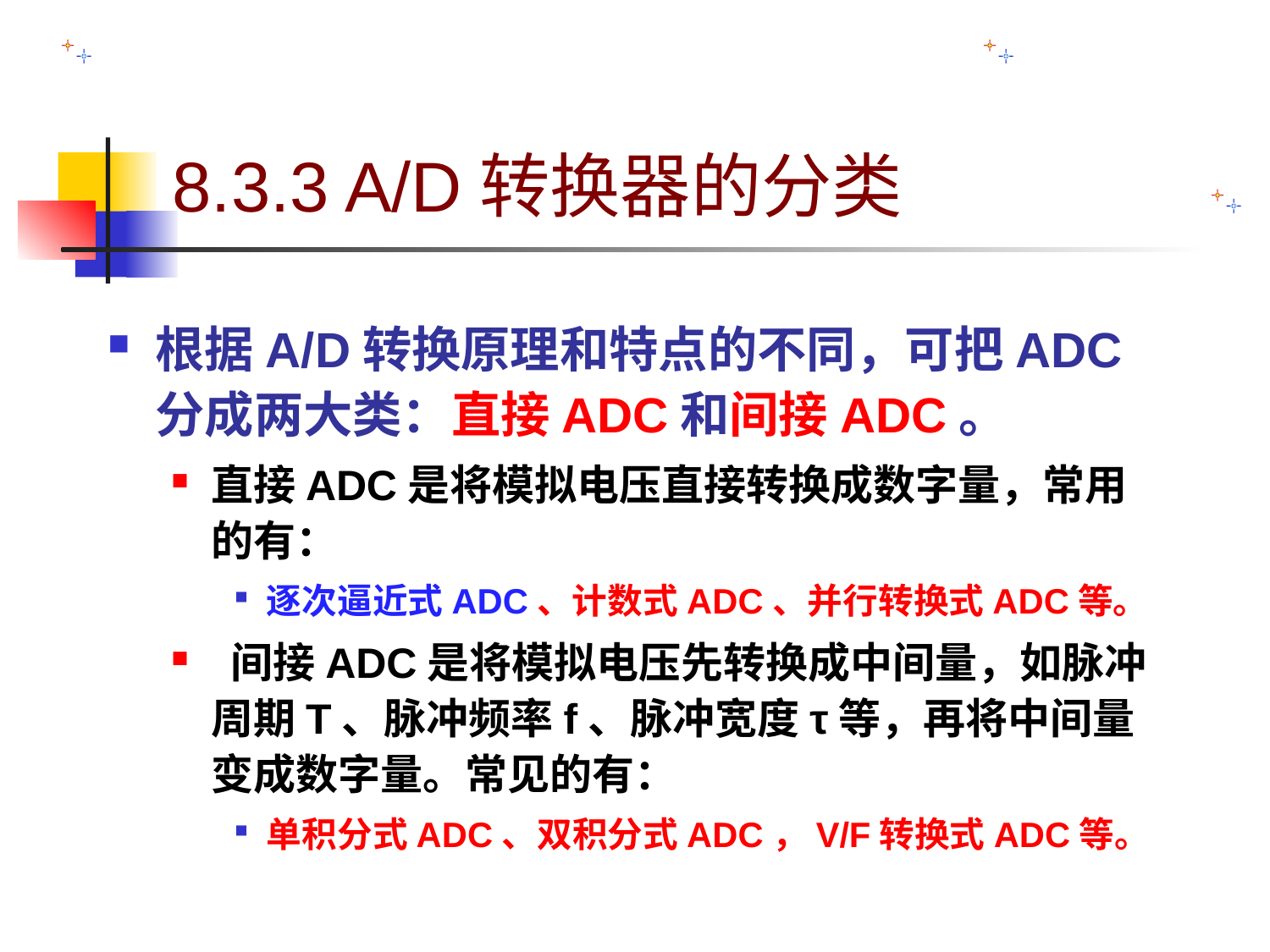

# 8.3.3 A/D转换器的分类
根据A/D转换原理和特点的不同，可把ADC分成两大类：直接ADC和间接ADC。
直接ADC是将模拟电压直接转换成数字量，常用的有：
逐次逼近式ADC、计数式ADC、并行转换式ADC等。
 间接ADC是将模拟电压先转换成中间量，如脉冲周期T、脉冲频率f、脉冲宽度τ等，再将中间量变成数字量。常见的有：
单积分式ADC、双积分式ADC，V/F转换式ADC等。